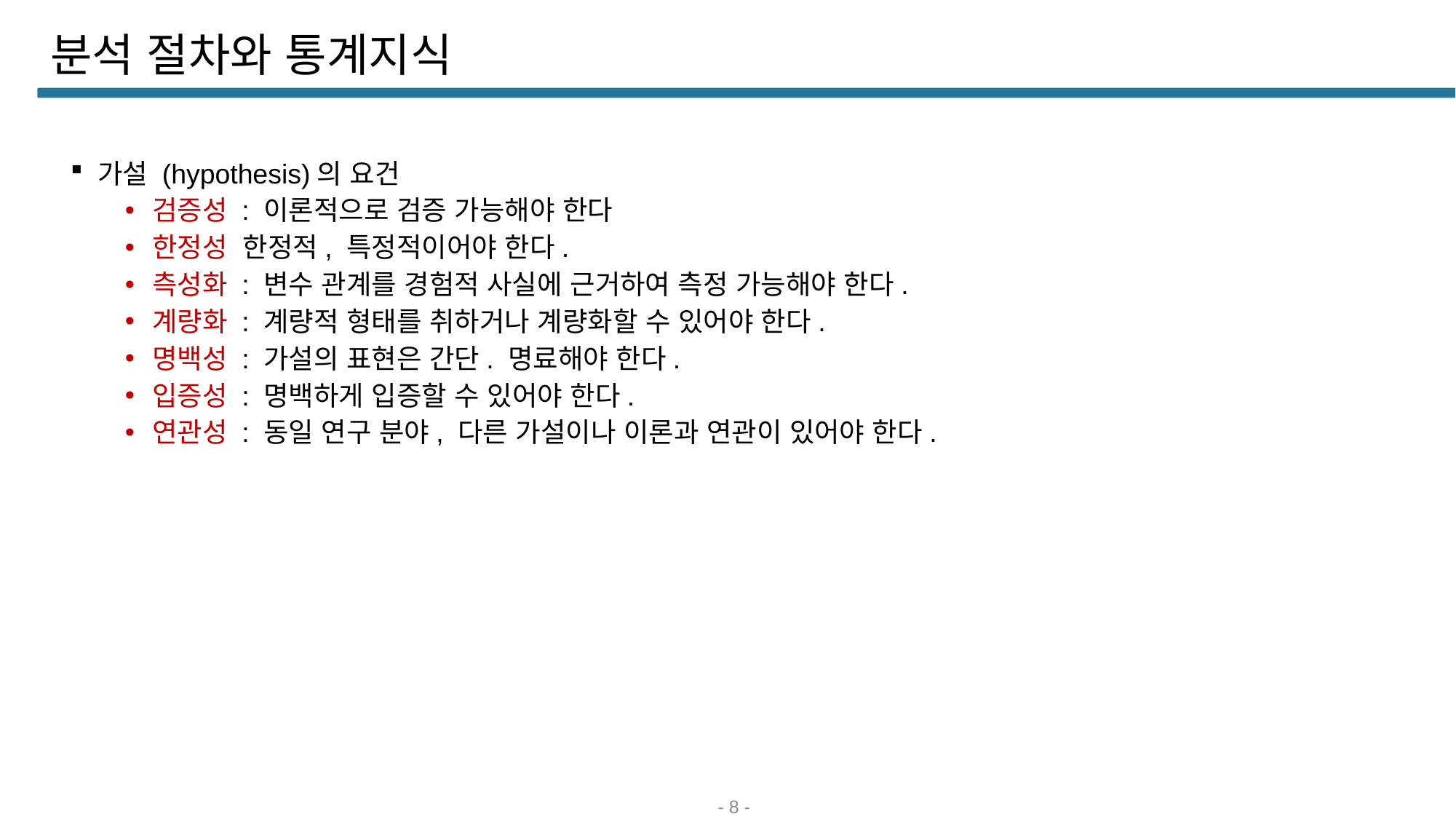

# 분석 절차와 통계지식
가설 (hypothesis)의 요건
검증성 : 이론적으로 검증 가능해야 한다
한정성  한정적, 특정적이어야 한다.
측성화 : 변수 관계를 경험적 사실에 근거하여 측정 가능해야 한다.
계량화 : 계량적 형태를 취하거나 계량화할 수 있어야 한다.
명백성 : 가설의 표현은 간단. 명료해야 한다.
입증성 : 명백하게 입증할 수 있어야 한다.
연관성 : 동일 연구 분야, 다른 가설이나 이론과 연관이 있어야 한다.
- 8 -